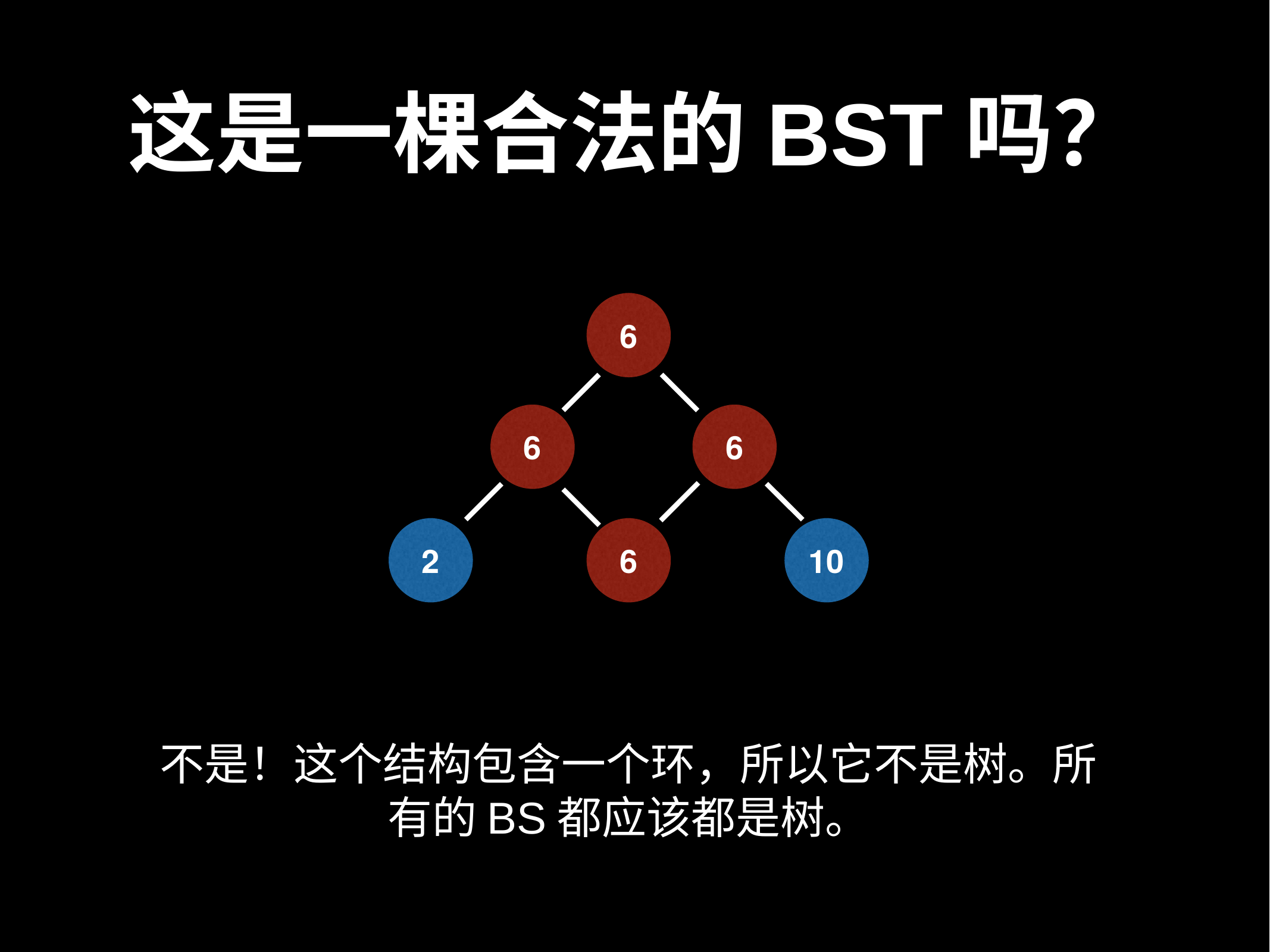

# 这是一棵合法的BST吗？
6

6
6

2
6
10
不是！这个结构包含一个环，所以它不是树。所有的BS都应该都是树。